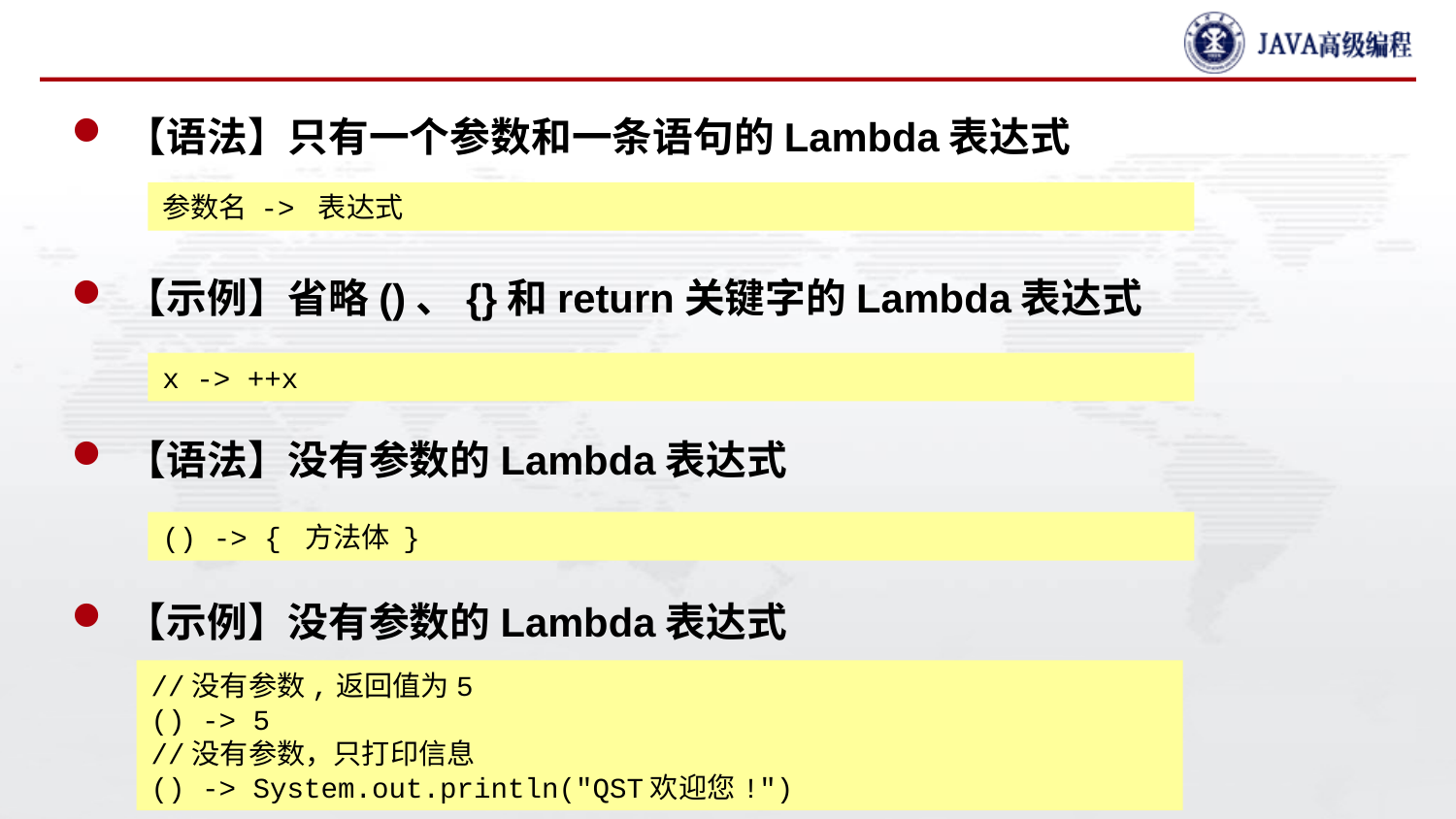

#
【语法】只有一个参数和一条语句的Lambda表达式

【示例】省略()、{}和return关键字的Lambda表达式

【语法】没有参数的Lambda表达式

【示例】没有参数的Lambda表达式
参数名 -> 表达式
x -> ++x
() -> { 方法体 }
//没有参数,返回值为5
() -> 5
//没有参数，只打印信息
() -> System.out.println("QST欢迎您!")